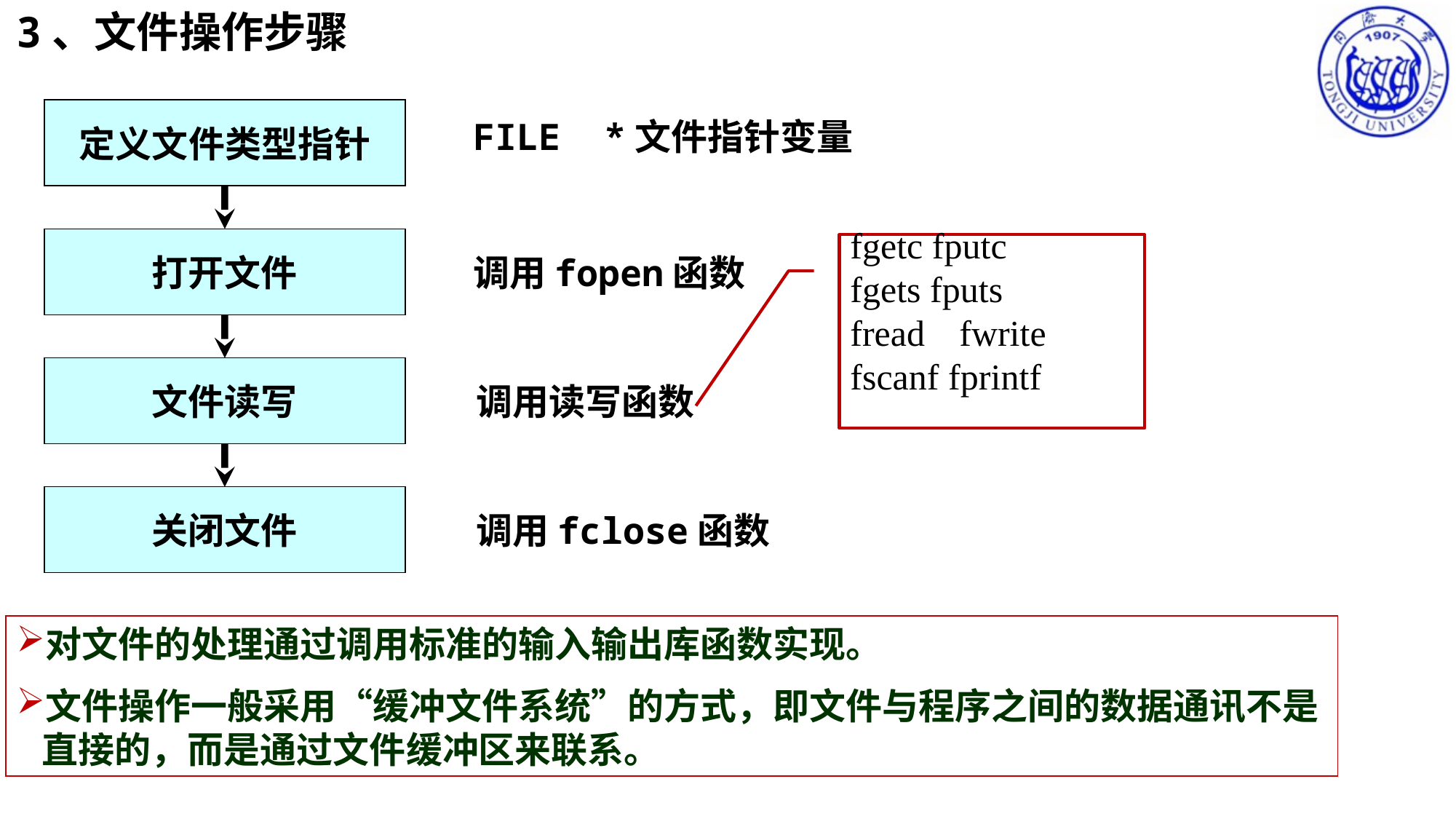

3、文件操作步骤
定义文件类型指针

打开文件

文件读写

关闭文件
FILE  *文件指针变量
fgetc fputc
fgets fputs
fread	fwrite
fscanf fprintf

调用fopen函数
调用读写函数
调用fclose函数
对文件的处理通过调用标准的输入输出库函数实现。
文件操作一般采用“缓冲文件系统”的方式，即文件与程序之间的数据通讯不是直接的，而是通过文件缓冲区来联系。